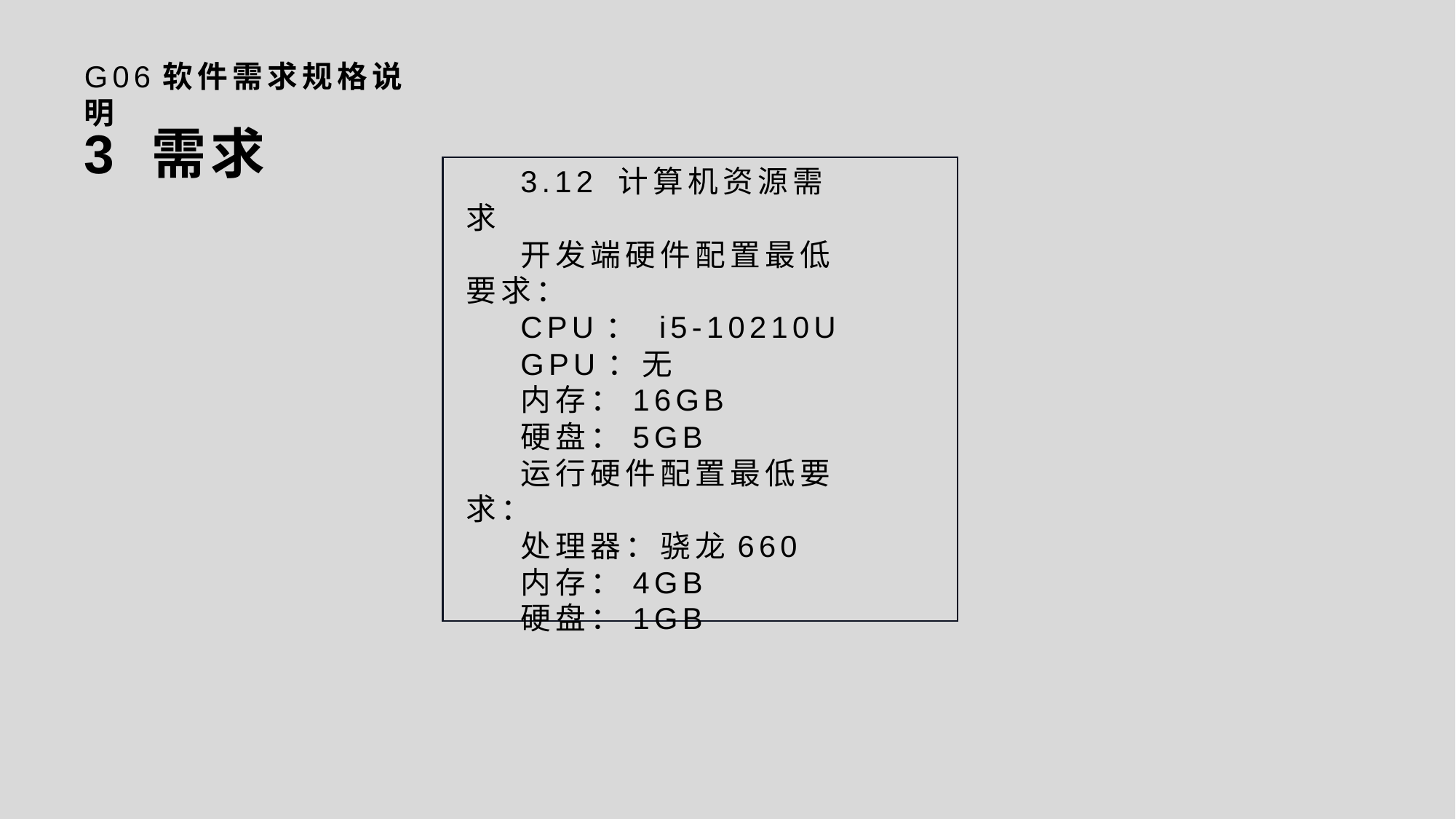

G06软件需求规格说明
3 需求

3.12 计算机资源需求
开发端硬件配置最低要求：
CPU： i5-10210U
GPU：无
内存：16GB
硬盘：5GB
运行硬件配置最低要求：
处理器：骁龙660
内存：4GB
硬盘：1GB